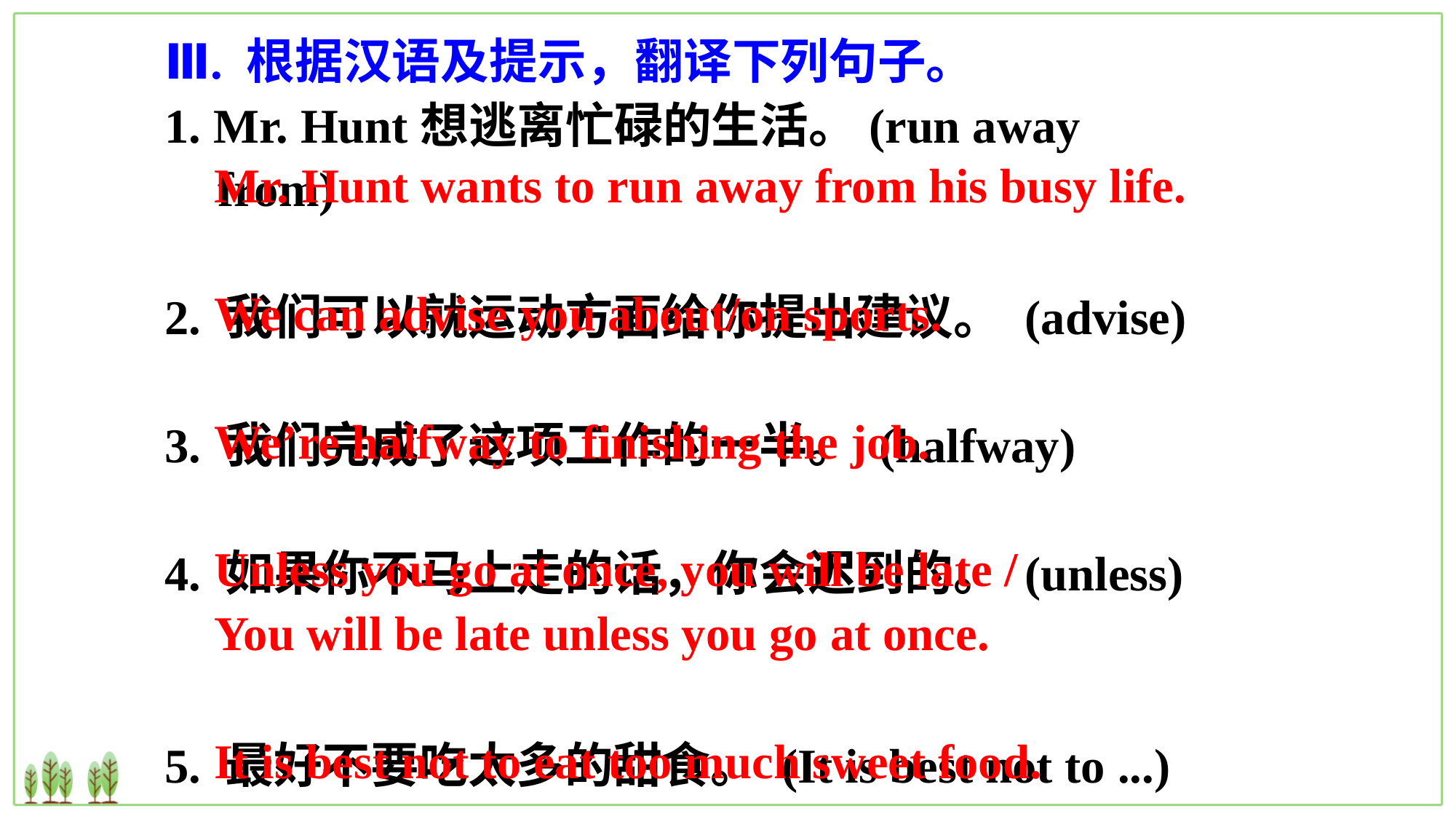

Ⅲ. 根据汉语及提示，翻译下列句子。
1. Mr. Hunt想逃离忙碌的生活。(run away from)

2. 我们可以就运动方面给你提出建议。 (advise)

3. 我们完成了这项工作的一半。 (halfway)

4. 如果你不马上走的话，你会迟到的。 (unless)

5. 最好不要吃太多的甜食。 (It is best not to ...)
Mr. Hunt wants to run away from his busy life.

We can advise you about/on sports.

We’re halfway to finishing the job.

Unless you go at once, you will be late /
You will be late unless you go at once.

It is best not to eat too much sweet food.